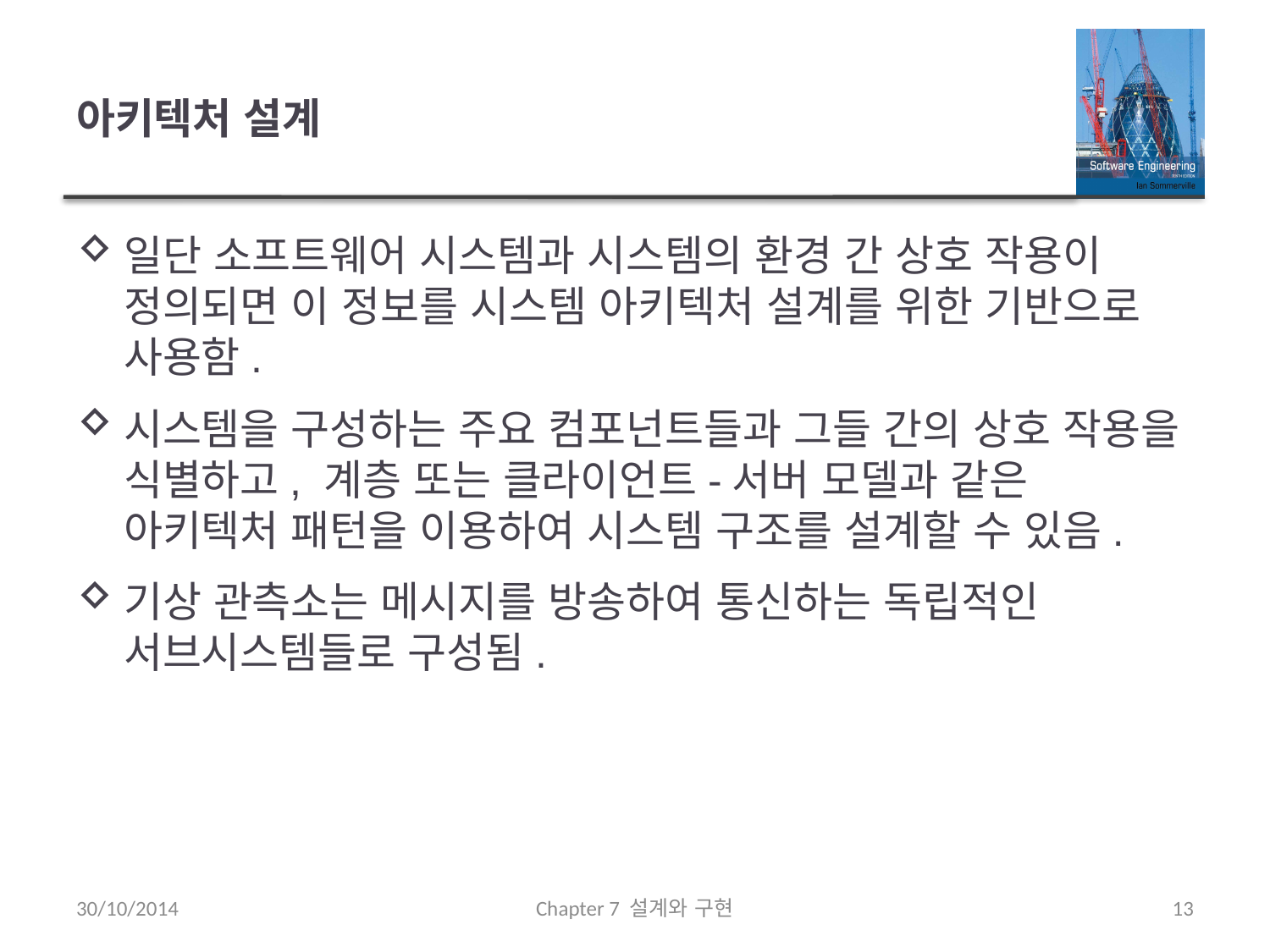

# 아키텍처 설계
일단 소프트웨어 시스템과 시스템의 환경 간 상호 작용이 정의되면 이 정보를 시스템 아키텍처 설계를 위한 기반으로 사용함.
시스템을 구성하는 주요 컴포넌트들과 그들 간의 상호 작용을 식별하고, 계층 또는 클라이언트-서버 모델과 같은 아키텍처 패턴을 이용하여 시스템 구조를 설계할 수 있음.
기상 관측소는 메시지를 방송하여 통신하는 독립적인 서브시스템들로 구성됨.
30/10/2014
Chapter 7 설계와 구현
13